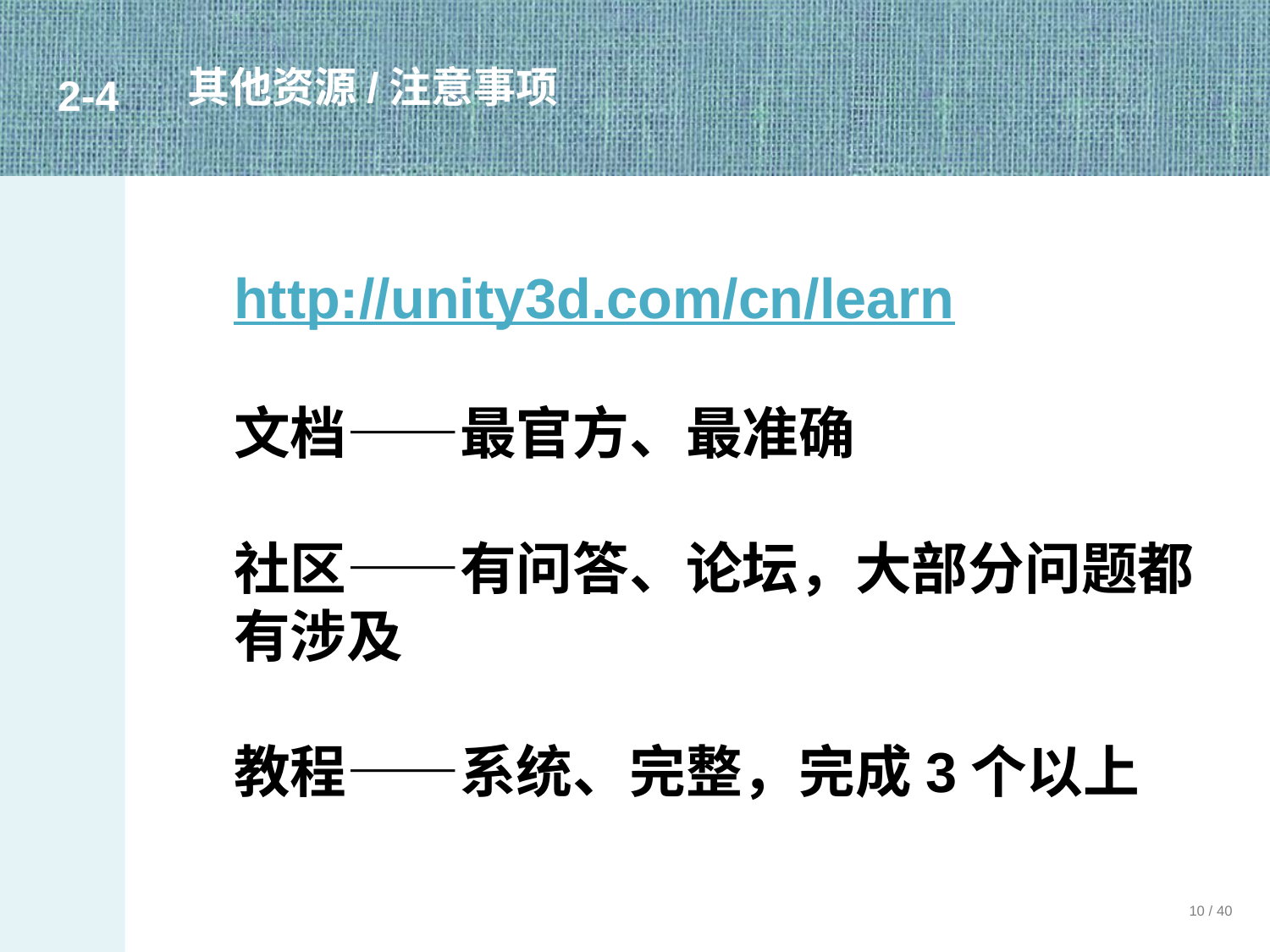

2-4
其他资源/注意事项
http://unity3d.com/cn/learn

文档——最官方、最准确

社区——有问答、论坛，大部分问题都有涉及

教程——系统、完整，完成3个以上
10 / 40